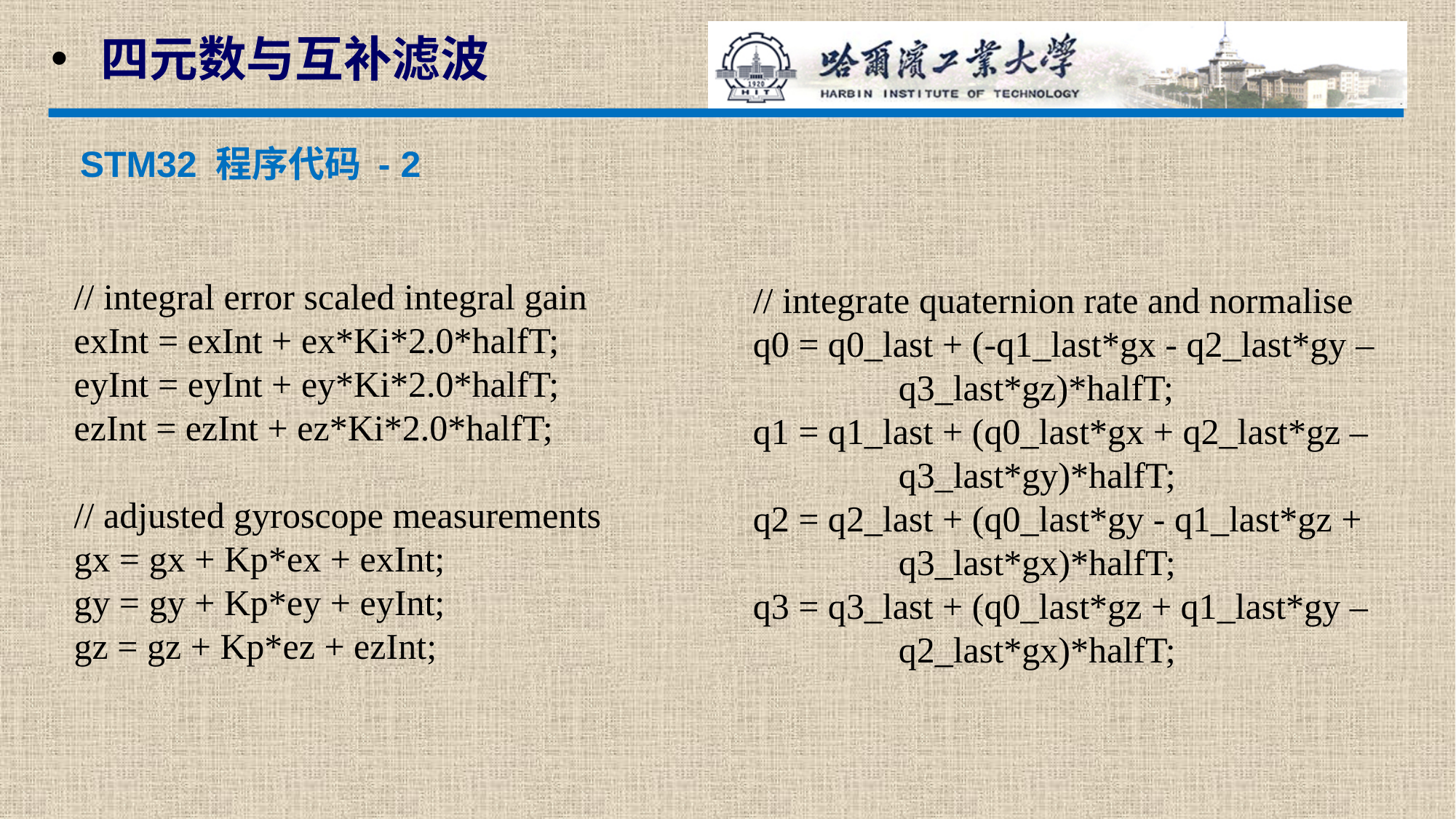

四元数与互补滤波
STM32 程序代码 - 2
	// integral error scaled integral gain
	exInt = exInt + ex*Ki*2.0*halfT;
	eyInt = eyInt + ey*Ki*2.0*halfT;
	ezInt = ezInt + ez*Ki*2.0*halfT;

	// adjusted gyroscope measurements
	gx = gx + Kp*ex + exInt;
	gy = gy + Kp*ey + eyInt;
	gz = gz + Kp*ez + ezInt;
	// integrate quaternion rate and normalise
	q0 = q0_last + (-q1_last*gx - q2_last*gy –
                            q3_last*gz)*halfT;
	q1 = q1_last + (q0_last*gx + q2_last*gz –
                            q3_last*gy)*halfT;
	q2 = q2_last + (q0_last*gy - q1_last*gz +
                            q3_last*gx)*halfT;
	q3 = q3_last + (q0_last*gz + q1_last*gy –
                            q2_last*gx)*halfT;